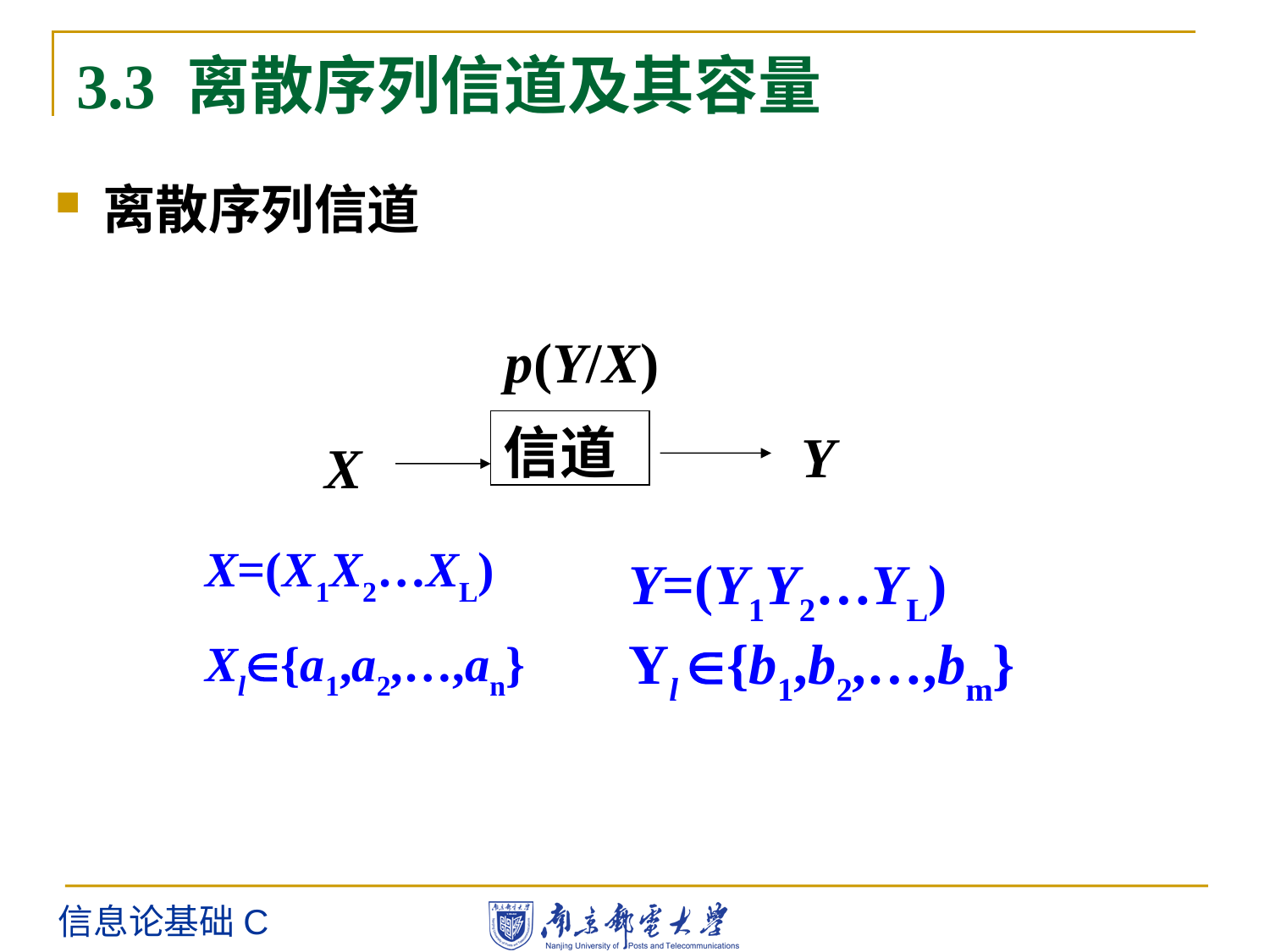

# 3.3 离散序列信道及其容量
离散序列信道
 p(Y/X)
信道
 Y
 X

X=(X1X2…XL)
Xl∈{a1,a2,…,an}
Y=(Y1Y2…YL)
Yl ∈{b1,b2,…,bm}
39